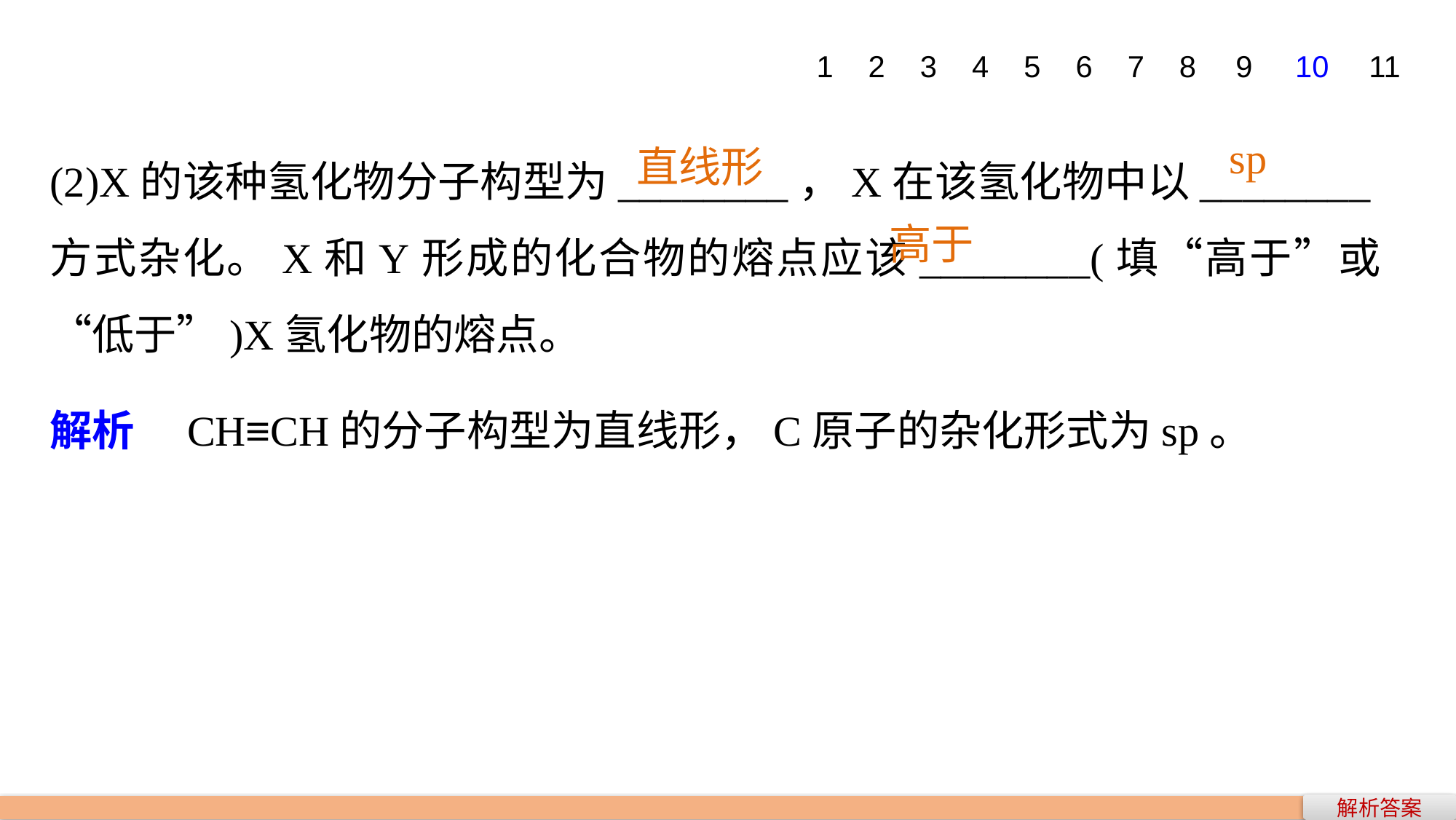

1
2
3
4
5
6
7
8
9
10
11
(2)X的该种氢化物分子构型为________，X在该氢化物中以________方式杂化。X和Y形成的化合物的熔点应该________(填“高于”或“低于”)X氢化物的熔点。
sp
直线形
高于
解析　CH≡CH的分子构型为直线形，C原子的杂化形式为sp。
解析答案